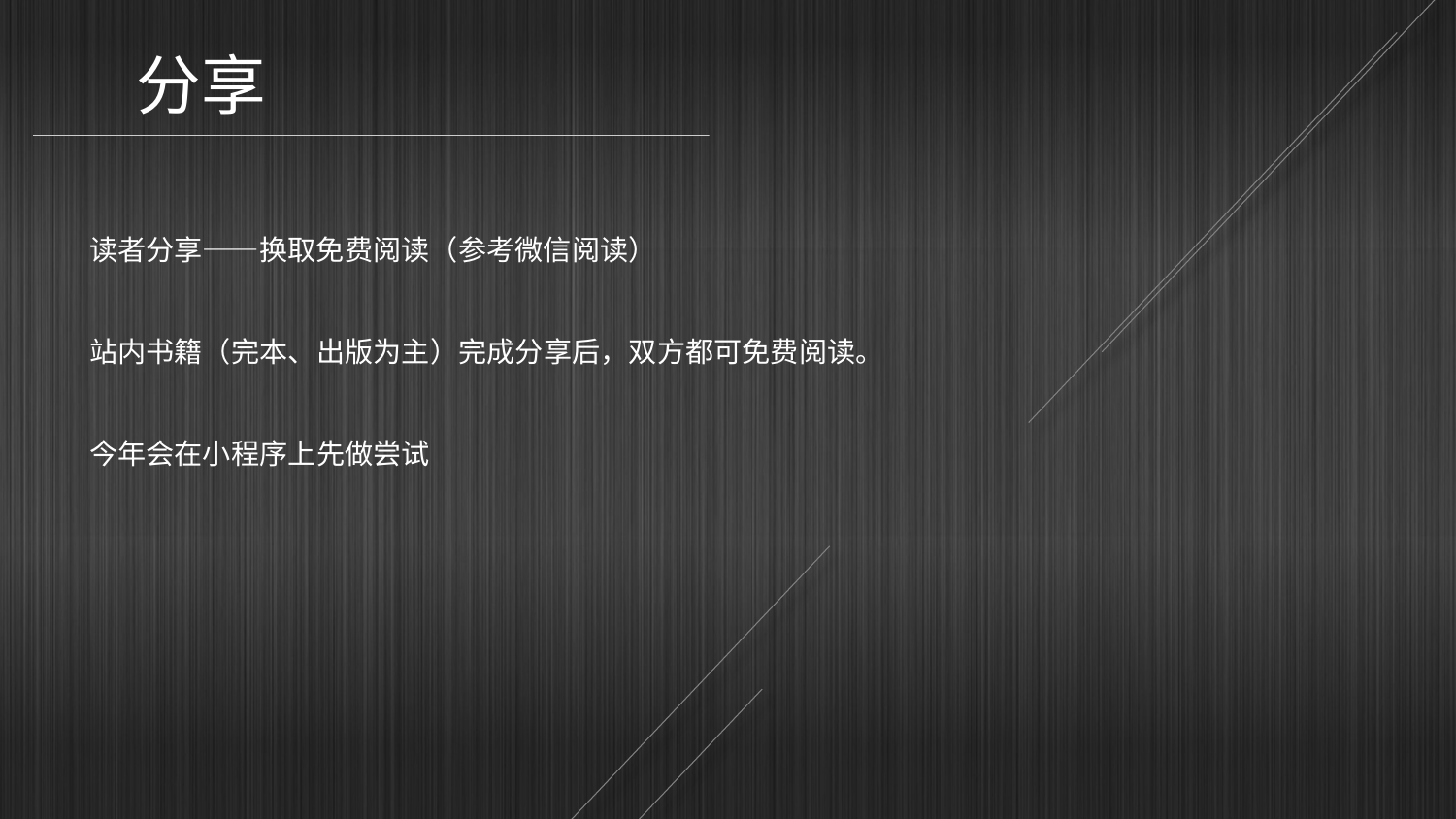

分享
读者分享——换取免费阅读（参考微信阅读）

站内书籍（完本、出版为主）完成分享后，双方都可免费阅读。

今年会在小程序上先做尝试